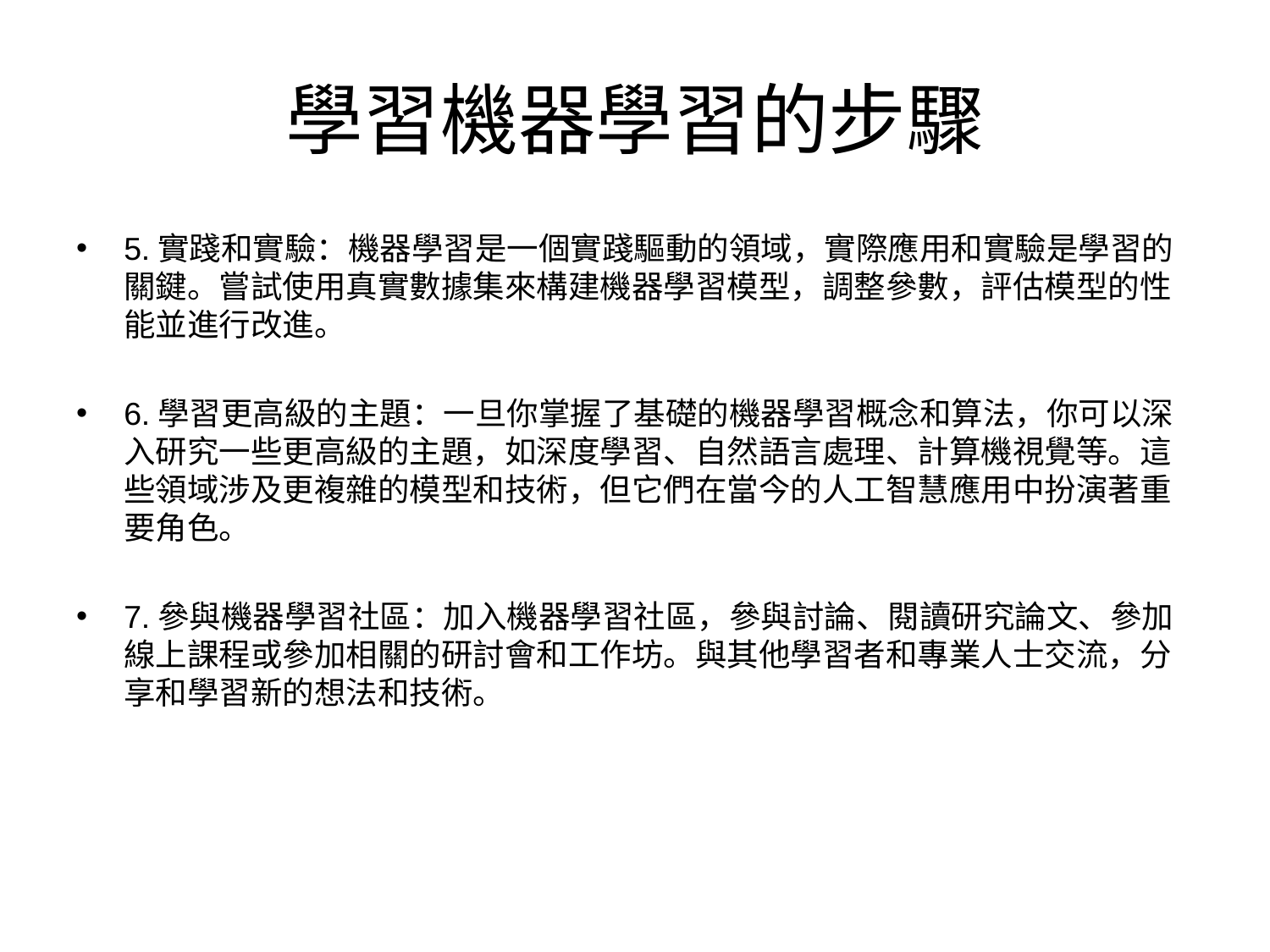

# 學習機器學習的步驟
5.實踐和實驗：機器學習是一個實踐驅動的領域，實際應用和實驗是學習的關鍵。嘗試使用真實數據集來構建機器學習模型，調整參數，評估模型的性能並進行改進。

6.學習更高級的主題：一旦你掌握了基礎的機器學習概念和算法，你可以深入研究一些更高級的主題，如深度學習、自然語言處理、計算機視覺等。這些領域涉及更複雜的模型和技術，但它們在當今的人工智慧應用中扮演著重要角色。

7.參與機器學習社區：加入機器學習社區，參與討論、閱讀研究論文、參加線上課程或參加相關的研討會和工作坊。與其他學習者和專業人士交流，分享和學習新的想法和技術。